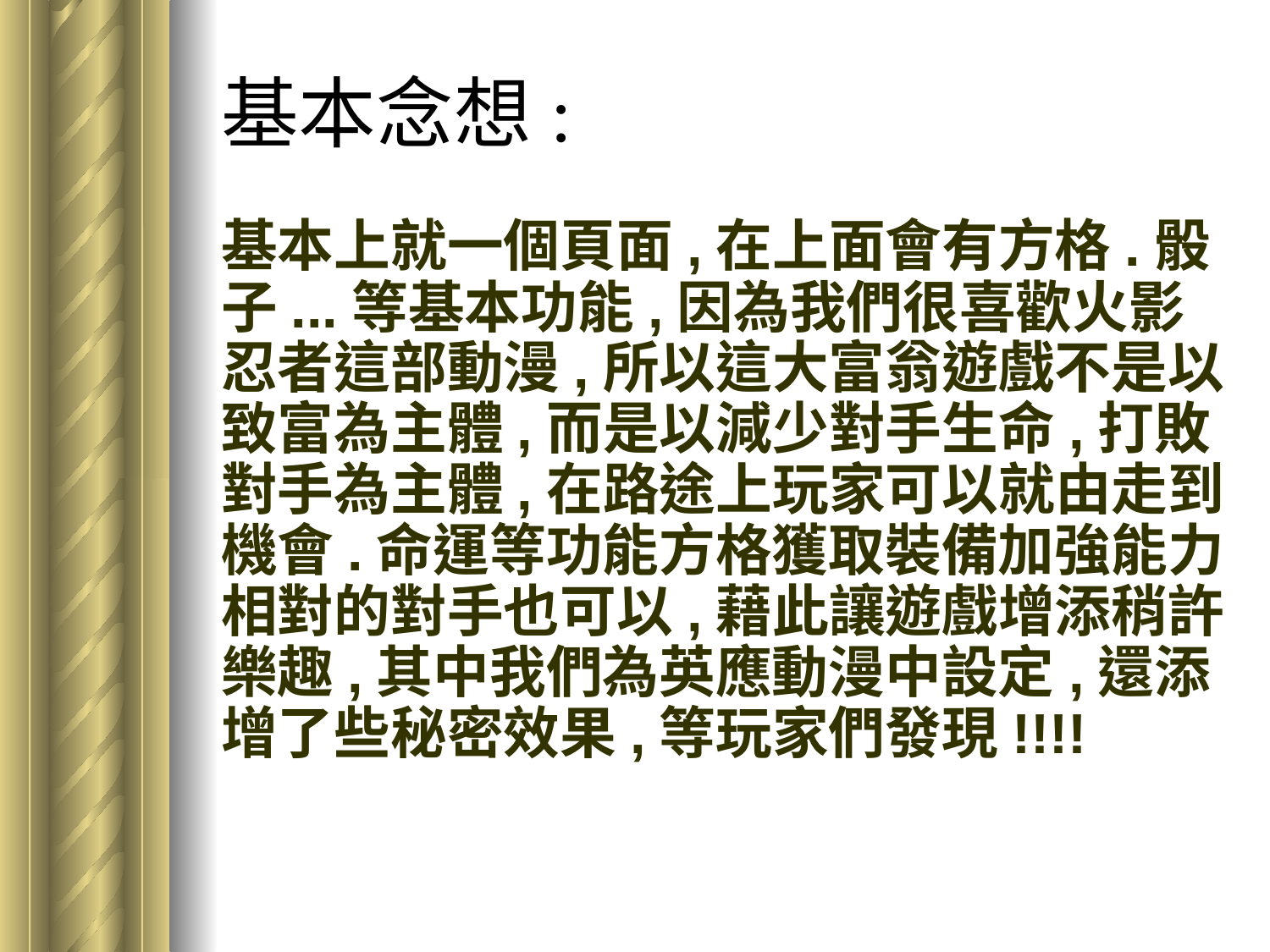

# 基本念想:
基本上就一個頁面,在上面會有方格.骰子...等基本功能,因為我們很喜歡火影忍者這部動漫,所以這大富翁遊戲不是以致富為主體,而是以減少對手生命,打敗對手為主體,在路途上玩家可以就由走到機會.命運等功能方格獲取裝備加強能力相對的對手也可以,藉此讓遊戲增添稍許樂趣,其中我們為英應動漫中設定,還添增了些秘密效果,等玩家們發現!!!!